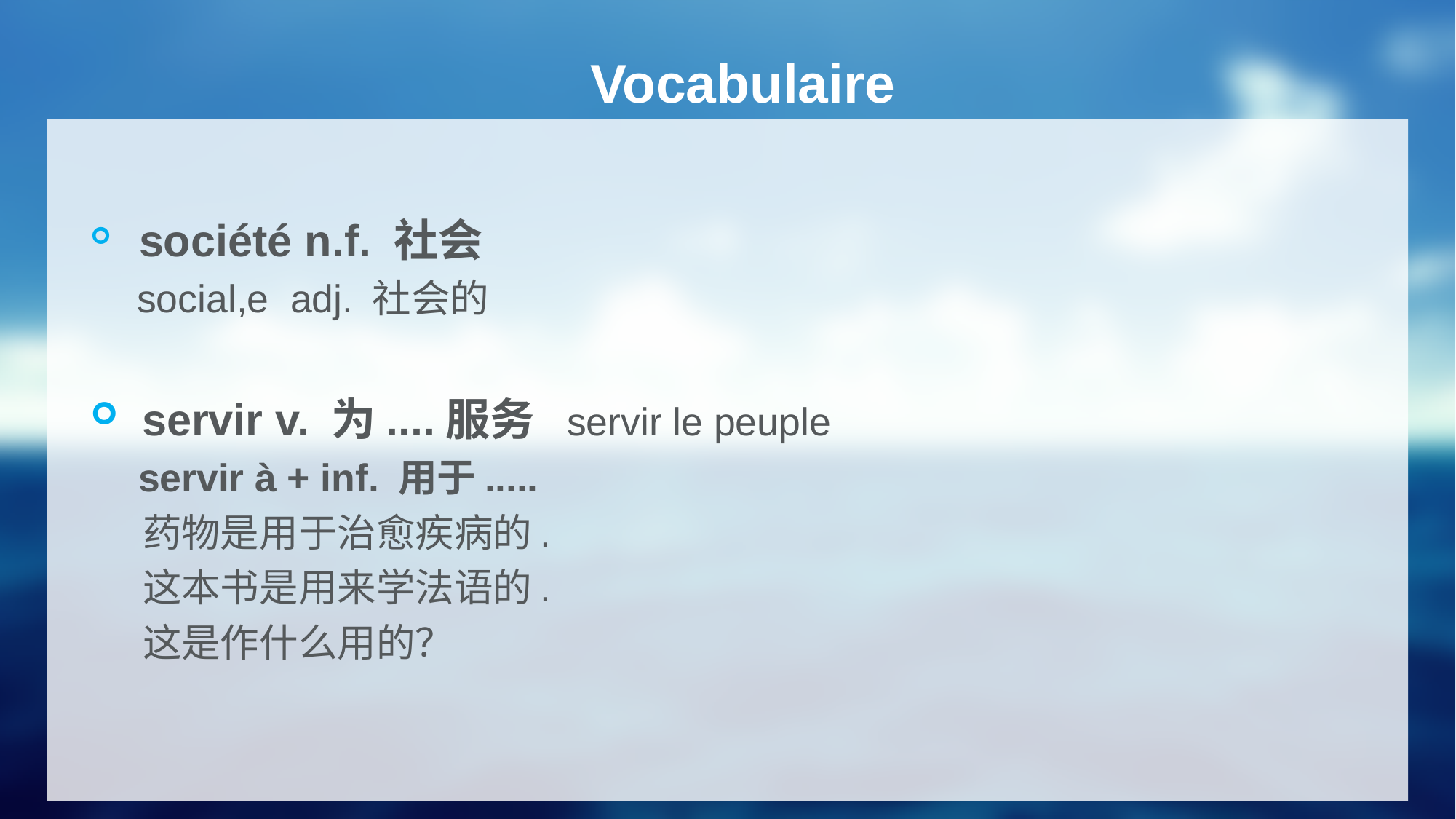

#
Vocabulaire
 société n.f. 社会
     social,e  adj. 社会的

 servir v. 为....服务   servir le peuple
     servir à + inf. 用于.....
     药物是用于治愈疾病的.
     这本书是用来学法语的.
     这是作什么用的？